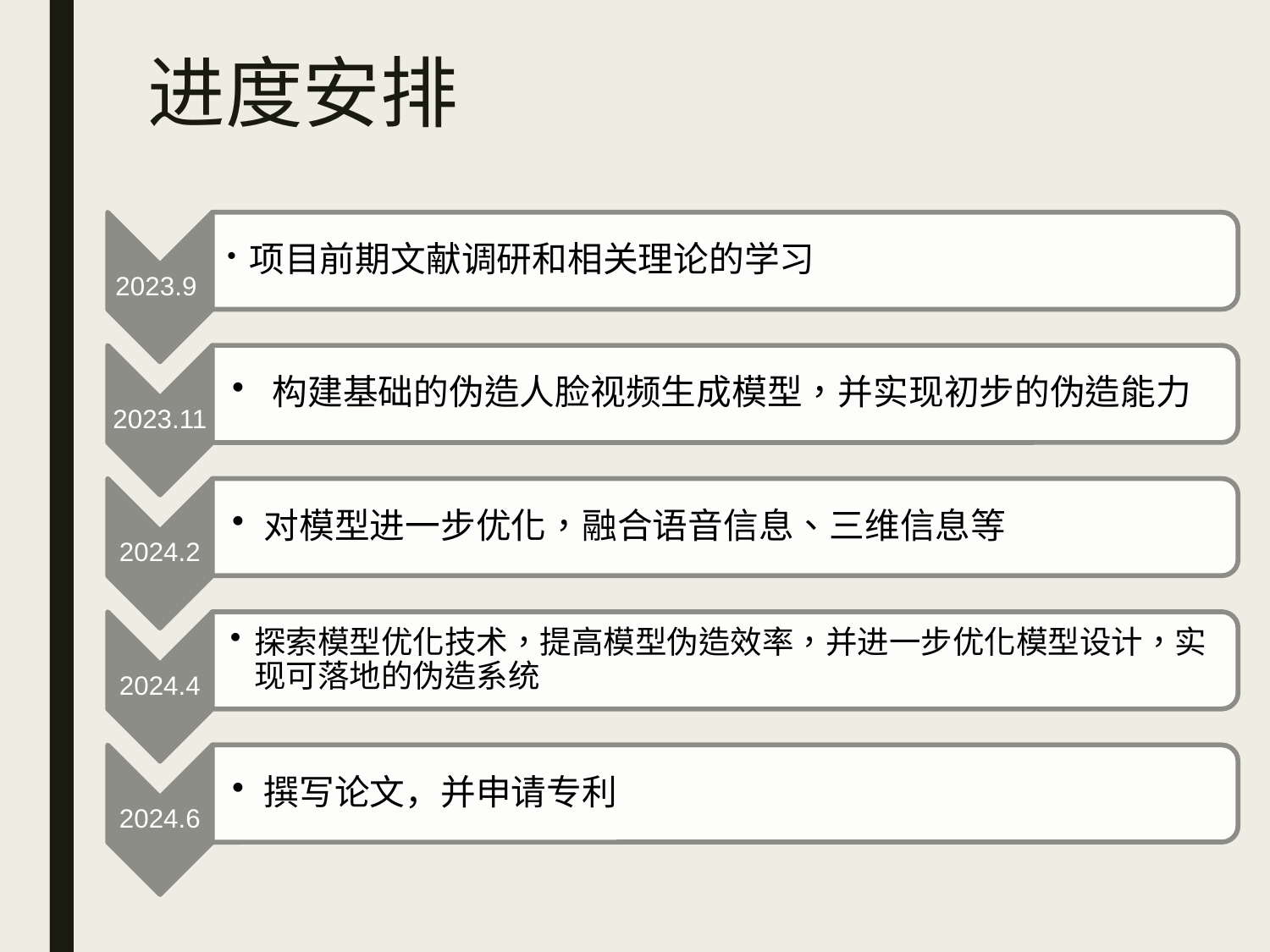

# 进度安排
2023.9
﻿项目前期文献调研和相关理论的学习
2023.11
﻿构建基础的伪造人脸视频生成模型，并实现初步的伪造能力
﻿2024.2
对模型进一步优化，融合语音信息、三维信息等
﻿2024.4
探索模型优化技术，提高模型伪造效率，并进一步优化模型设计，实现可落地的伪造系统
﻿2024.6
撰写论文，并申请专利